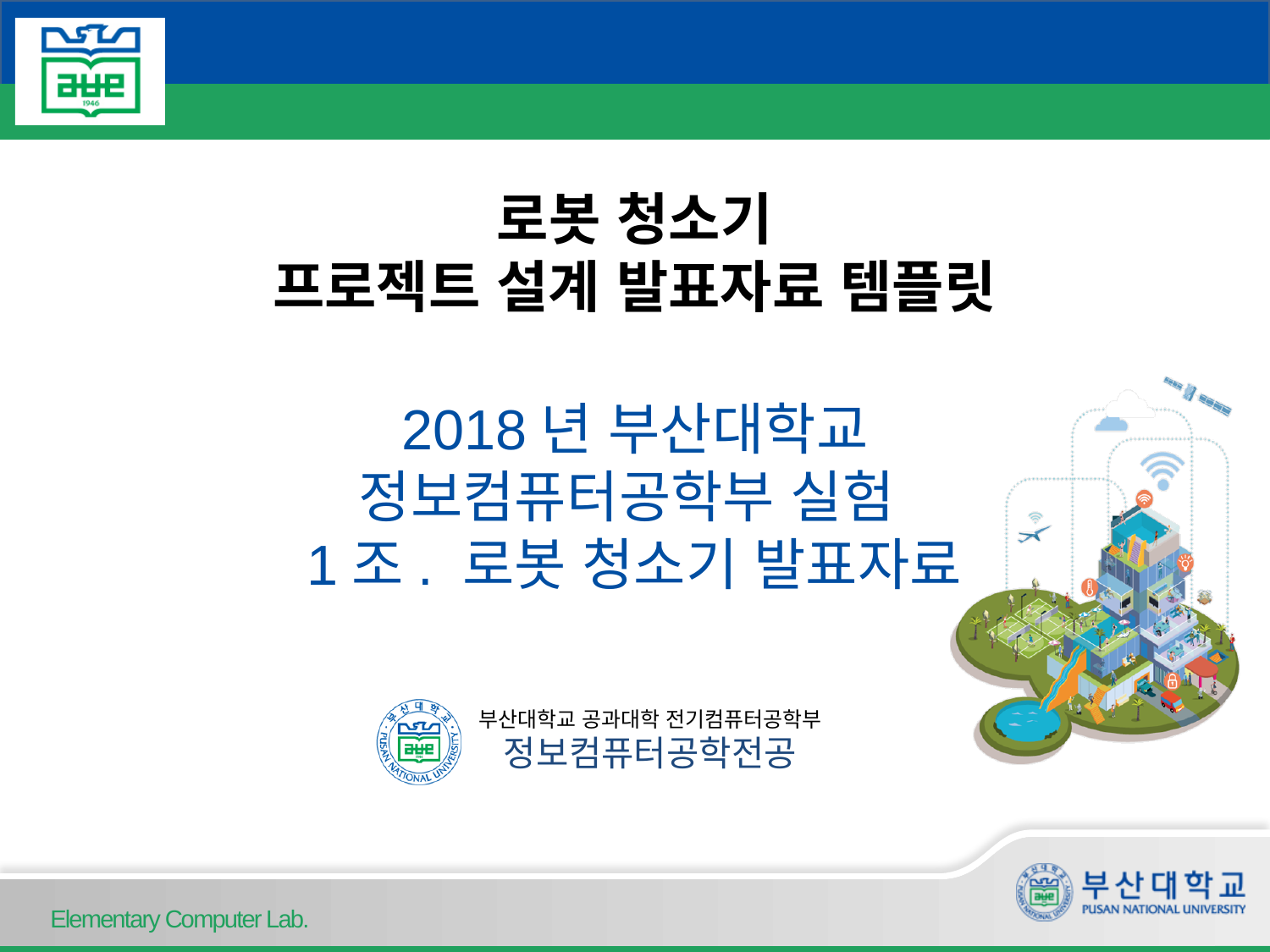

# 로봇 청소기 프로젝트 설계 발표자료 템플릿
2018년 부산대학교 정보컴퓨터공학부 실험
1조. 로봇 청소기 발표자료
Elementary Computer Lab.